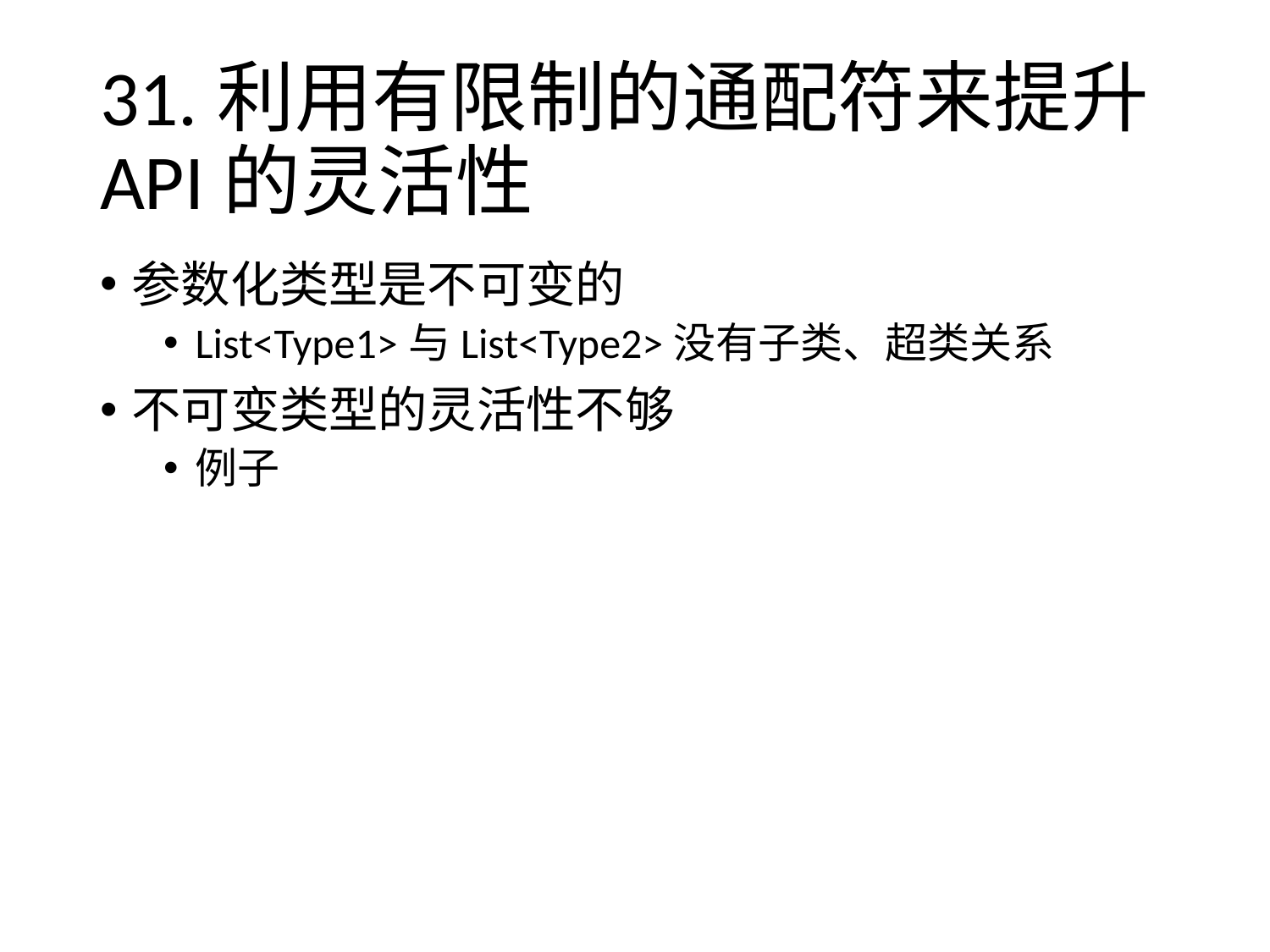

# 31.利用有限制的通配符来提升API的灵活性
参数化类型是不可变的
List<Type1>与List<Type2>没有子类、超类关系
不可变类型的灵活性不够
例子